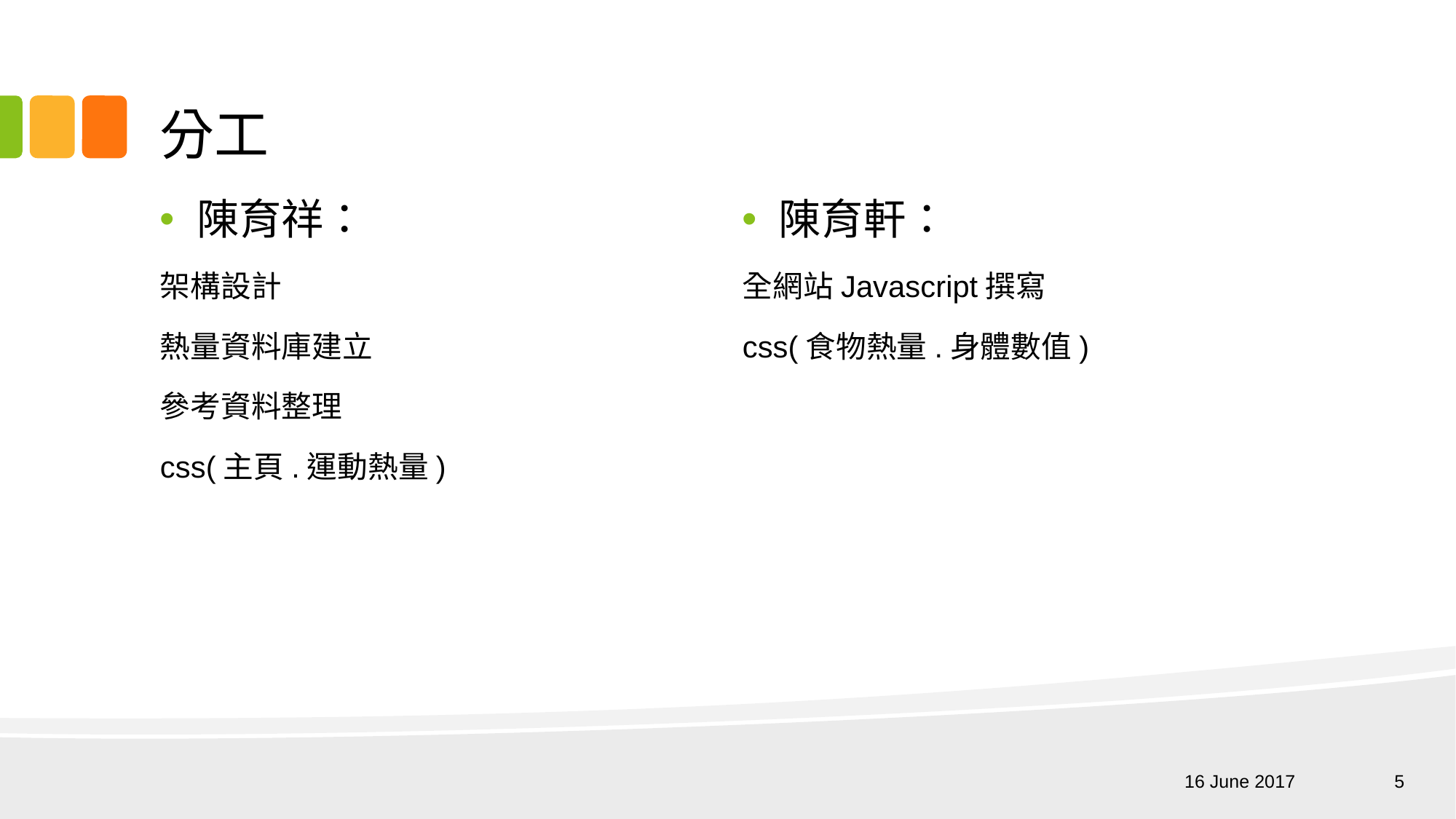

# 分工
陳育祥：
架構設計
熱量資料庫建立
參考資料整理
css(主頁.運動熱量)

陳育軒：
全網站Javascript撰寫
css(食物熱量.身體數值)
16 June 2017
5